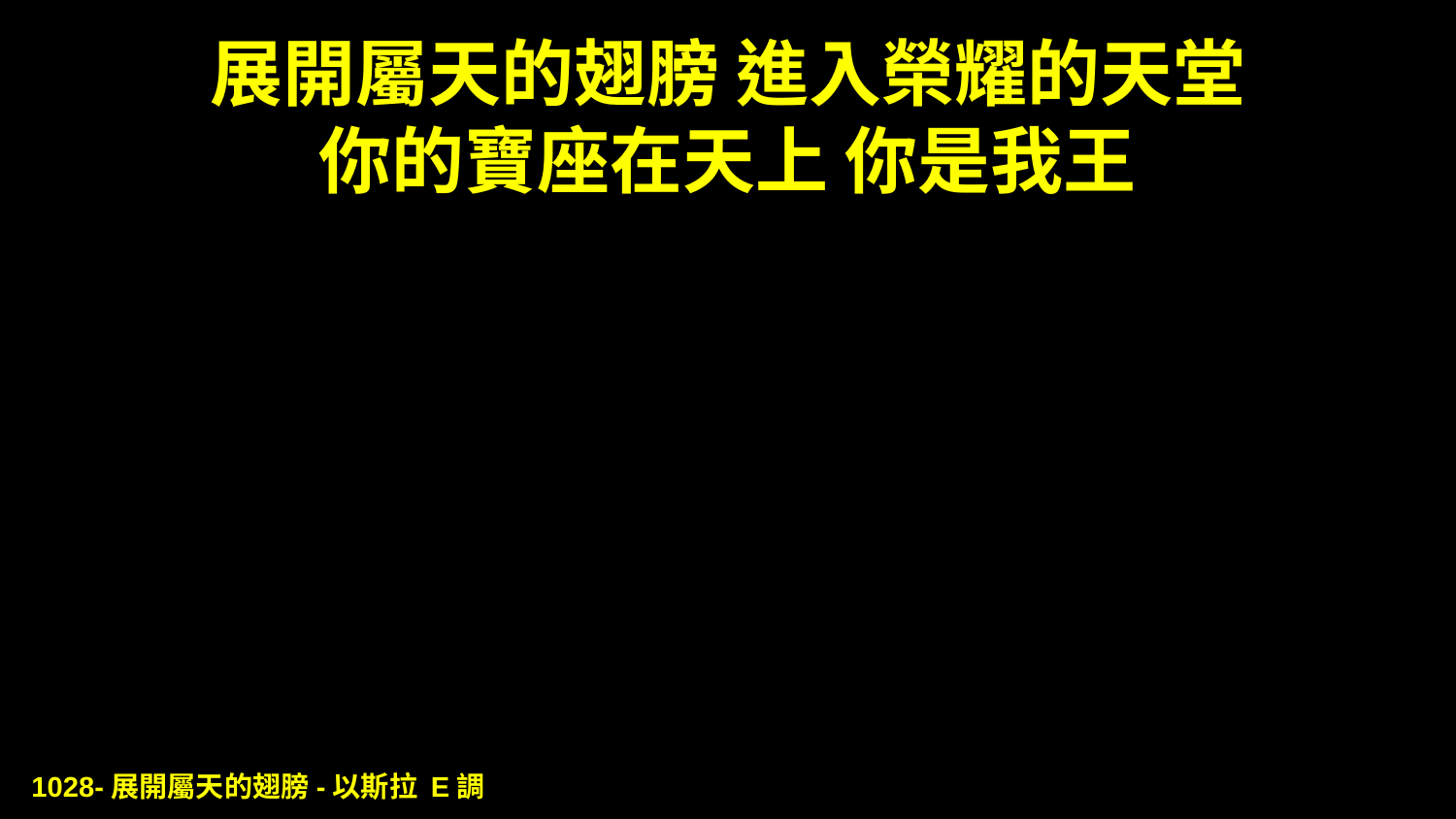

# 展開屬天的翅膀 進入榮耀的天堂 你的寶座在天上 你是我王
1028-展開屬天的翅膀-以斯拉 E調